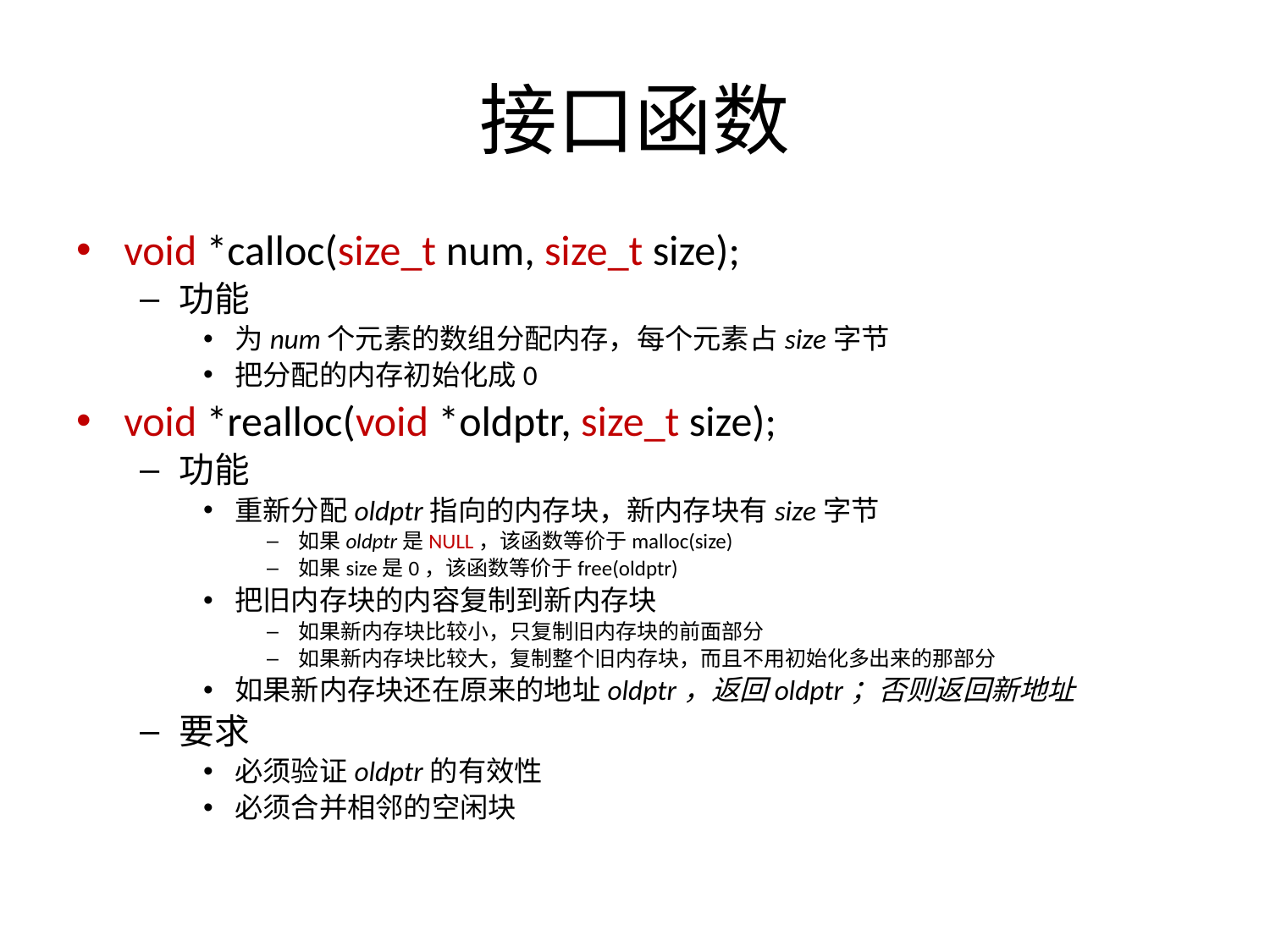

# 接口函数
void *calloc(size_t num, size_t size);
功能
为num个元素的数组分配内存，每个元素占size字节
把分配的内存初始化成0
void *realloc(void *oldptr, size_t size);
功能
重新分配oldptr指向的内存块，新内存块有size字节
如果oldptr是NULL，该函数等价于malloc(size)
如果size是0，该函数等价于free(oldptr)
把旧内存块的内容复制到新内存块
如果新内存块比较小，只复制旧内存块的前面部分
如果新内存块比较大，复制整个旧内存块，而且不用初始化多出来的那部分
如果新内存块还在原来的地址oldptr，返回oldptr；否则返回新地址
要求
必须验证oldptr的有效性
必须合并相邻的空闲块